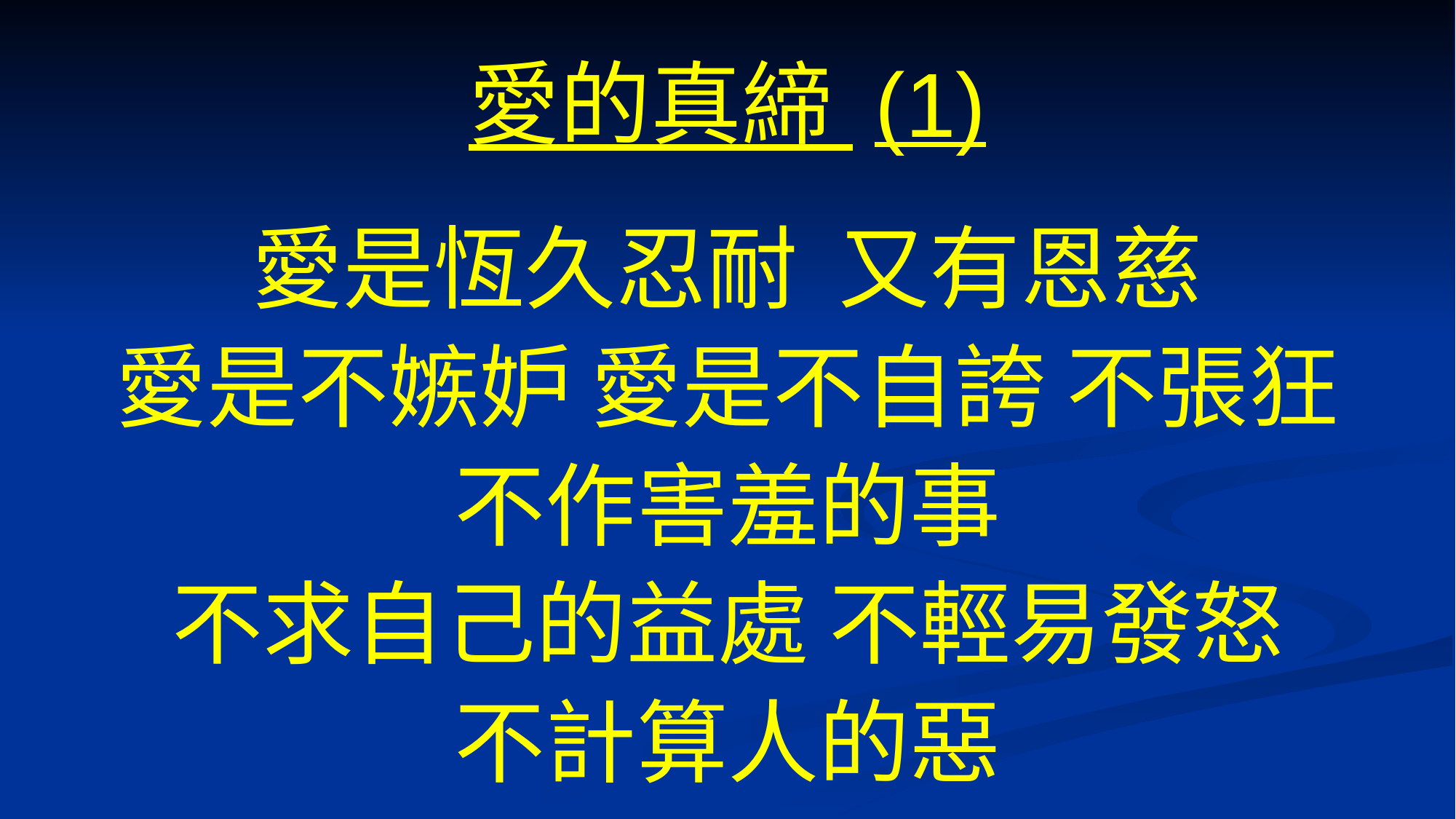

# 愛的真締 (1)
愛是恆久忍耐  又有恩慈
愛是不嫉妒 愛是不自誇 不張狂
不作害羞的事
不求自己的益處 不輕易發怒
不計算人的惡